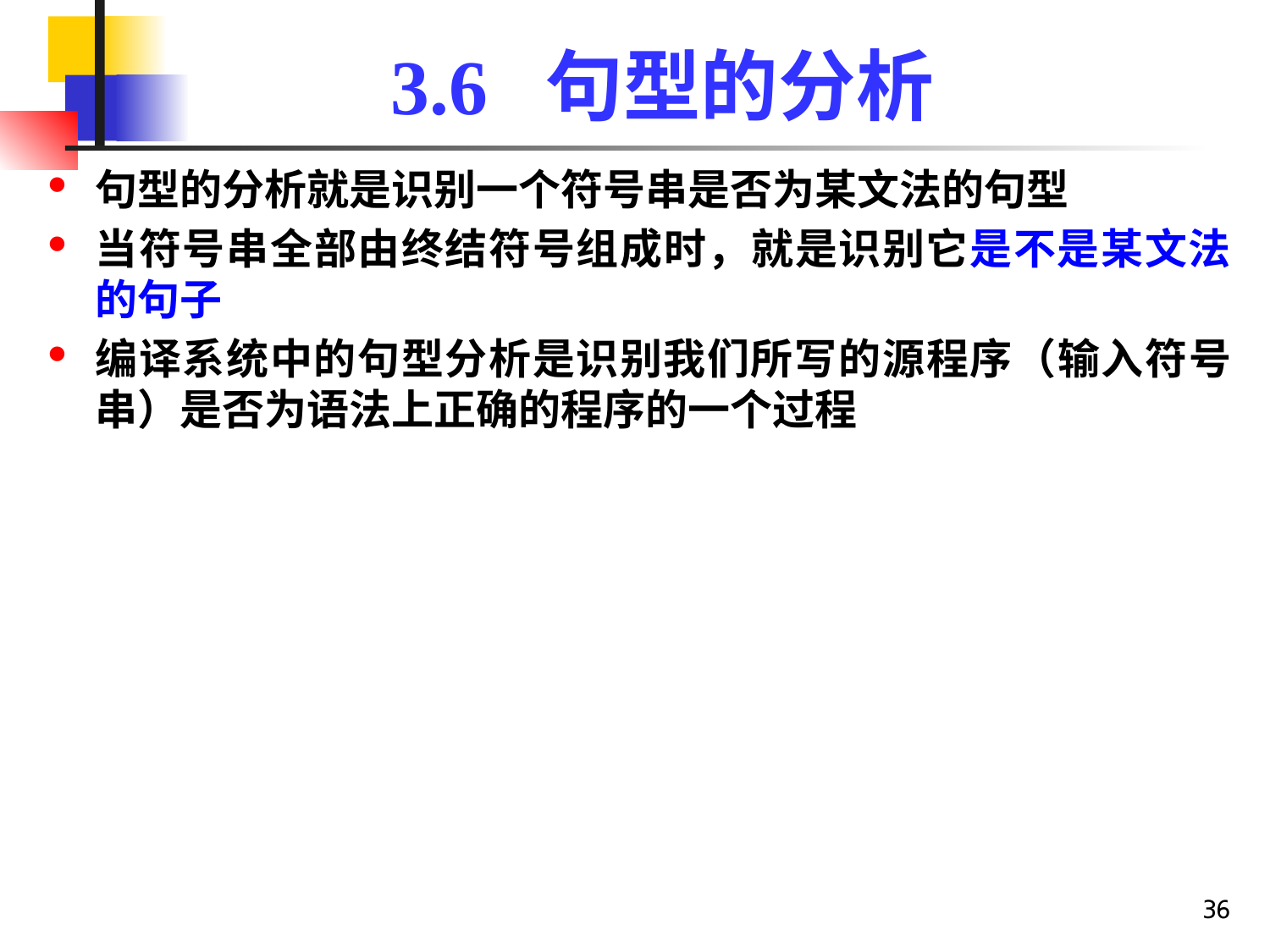

# 3.6  句型的分析
句型的分析就是识别一个符号串是否为某文法的句型
当符号串全部由终结符号组成时，就是识别它是不是某文法的句子
编译系统中的句型分析是识别我们所写的源程序（输入符号串）是否为语法上正确的程序的一个过程
36